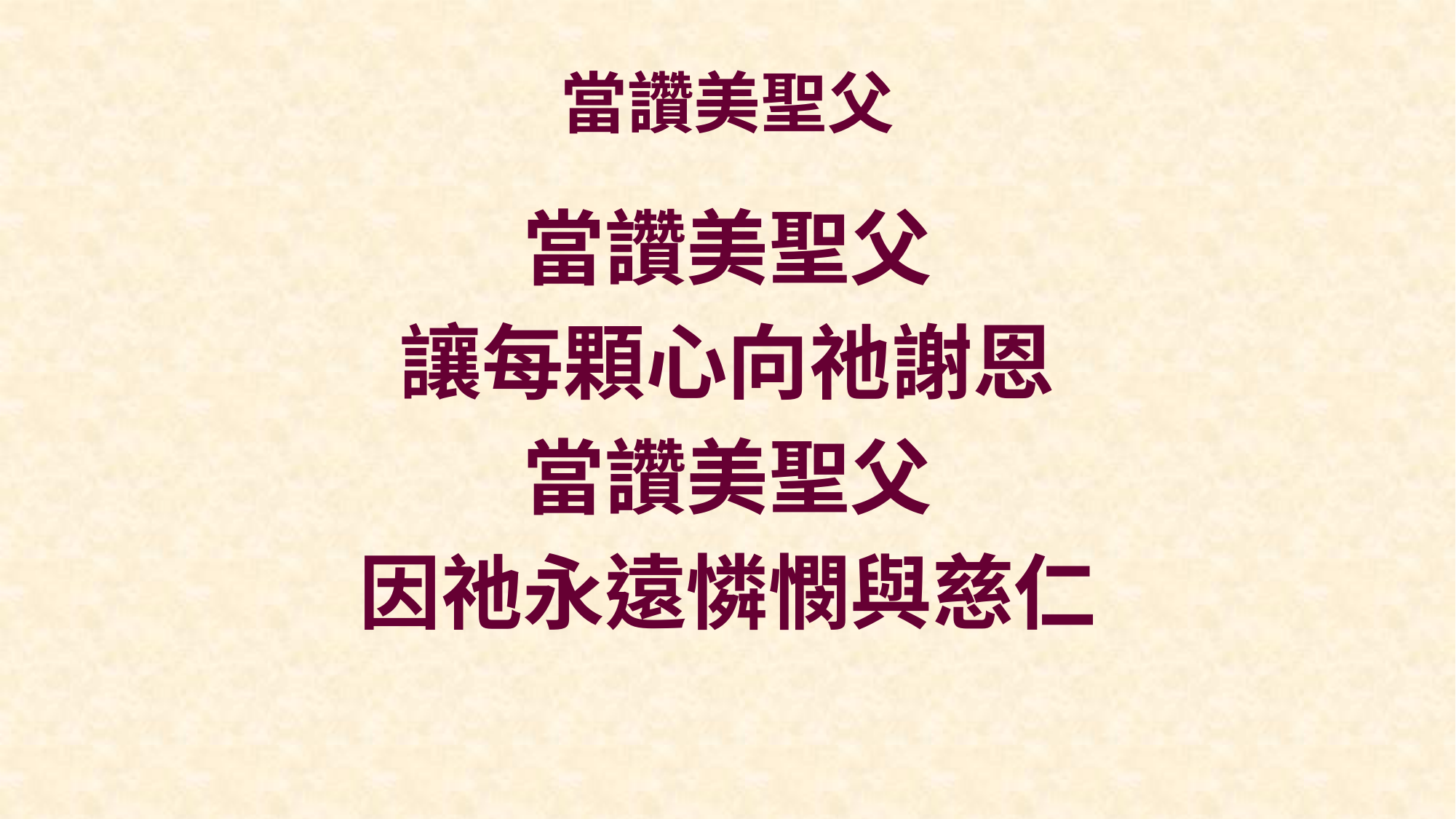

# 當讚美聖父
當讚美聖父
讓每顆心向祂謝恩
當讚美聖父
因祂永遠憐憫與慈仁